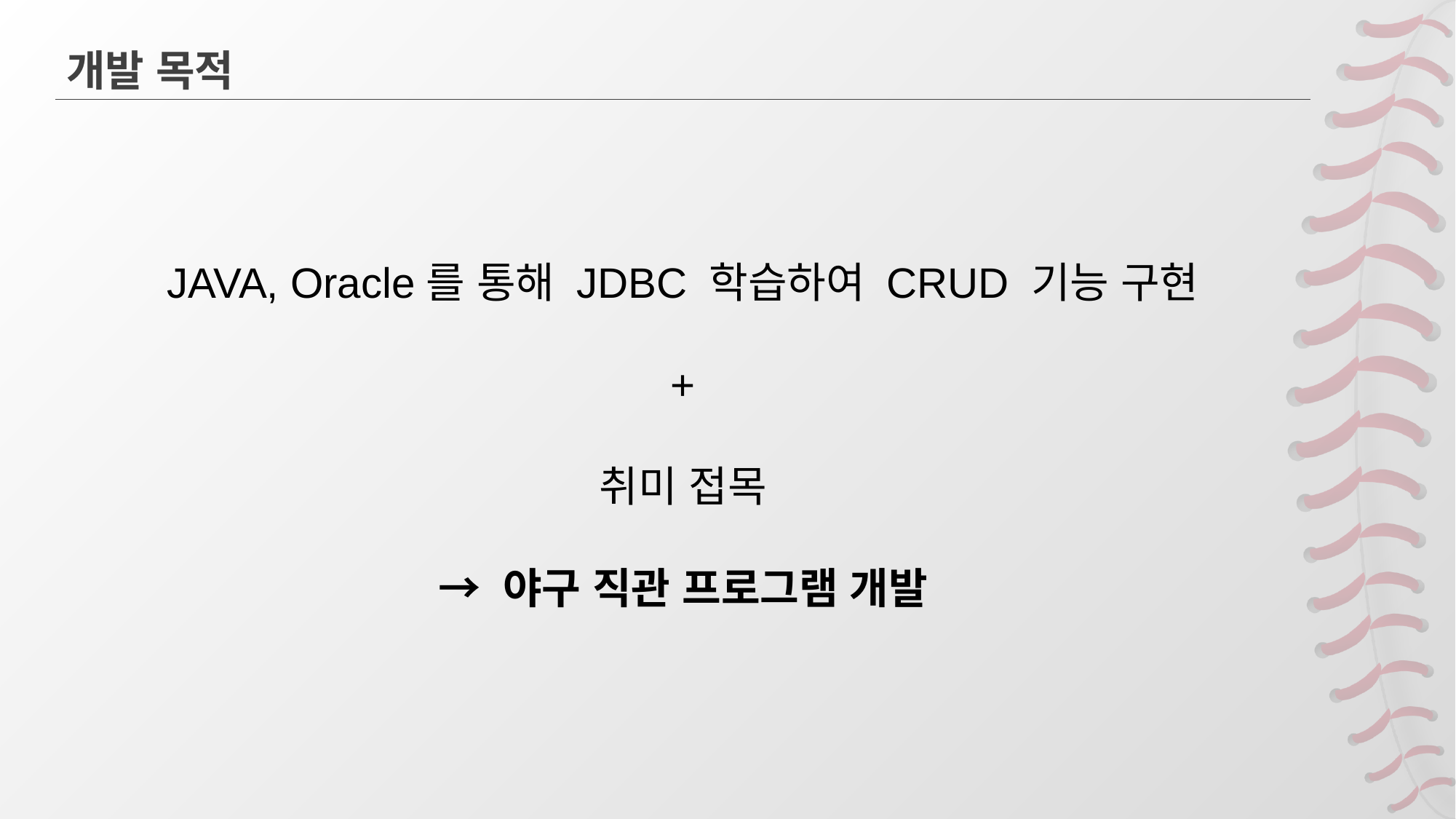

# 개발 목적
JAVA, Oracle를 통해 JDBC 학습하여 CRUD 기능 구현

+

취미 접목

→ 야구 직관 프로그램 개발